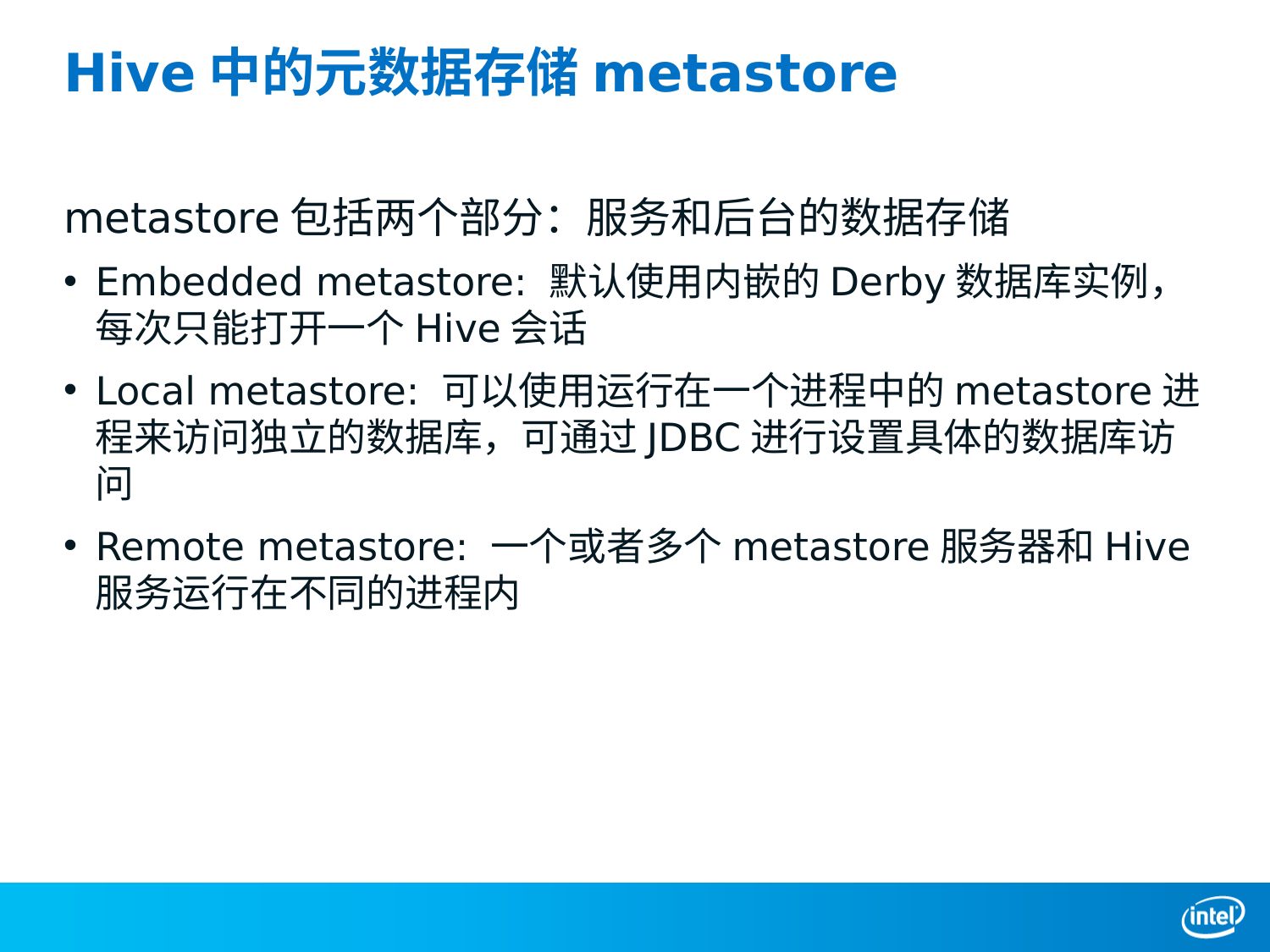

# Hive中的元数据存储metastore
metastore包括两个部分：服务和后台的数据存储
Embedded metastore: 默认使用内嵌的Derby数据库实例，每次只能打开一个Hive会话
Local metastore: 可以使用运行在一个进程中的metastore进程来访问独立的数据库，可通过JDBC进行设置具体的数据库访问
Remote metastore: 一个或者多个metastore服务器和Hive服务运行在不同的进程内